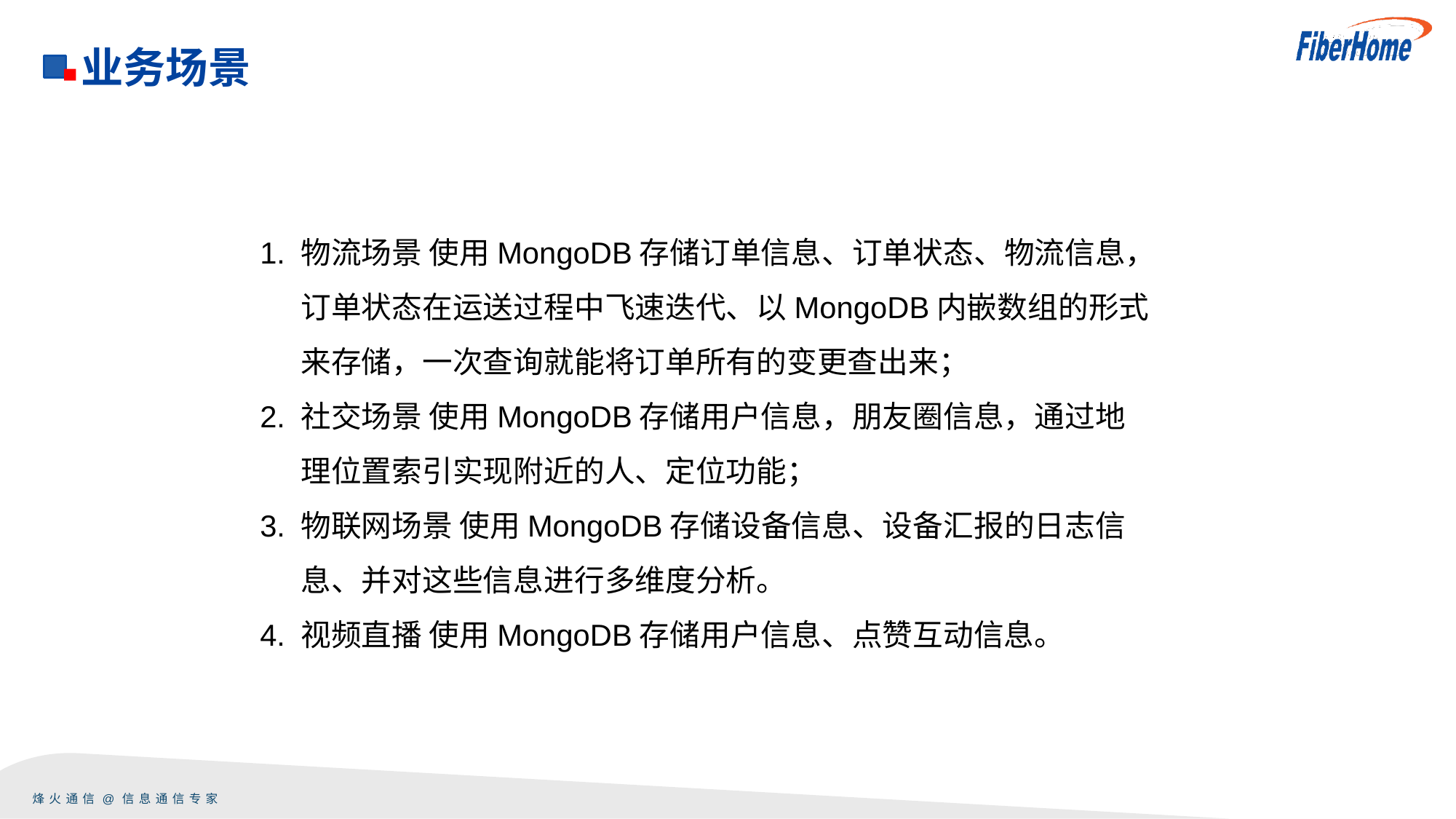

业务场景
物流场景 使用MongoDB存储订单信息、订单状态、物流信息，订单状态在运送过程中飞速迭代、以MongoDB内嵌数组的形式来存储，一次查询就能将订单所有的变更查出来；
社交场景 使用MongoDB存储用户信息，朋友圈信息，通过地理位置索引实现附近的人、定位功能；
物联网场景 使用MongoDB存储设备信息、设备汇报的日志信息、并对这些信息进行多维度分析。
视频直播 使用MongoDB存储用户信息、点赞互动信息。